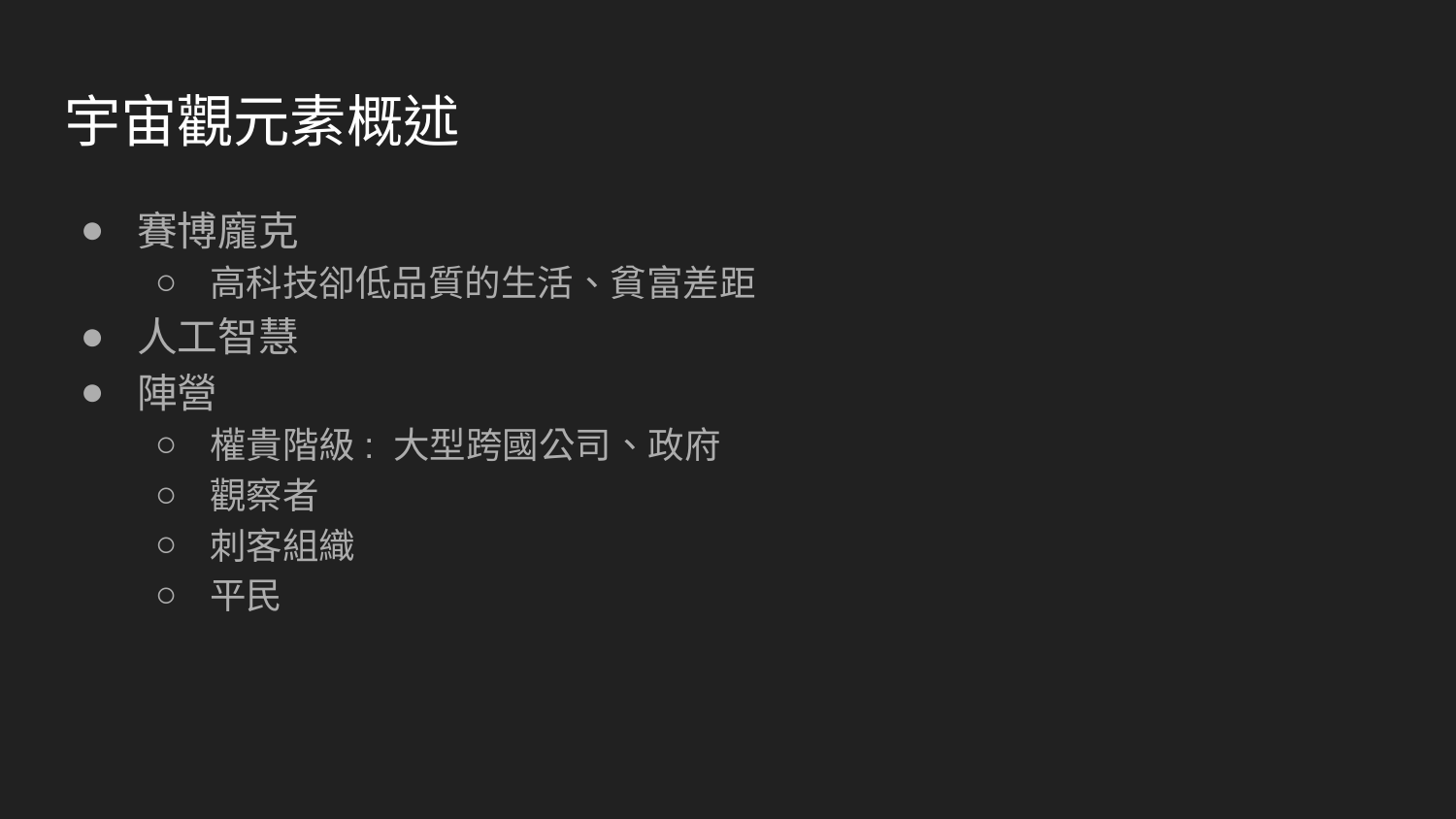

# 宇宙觀元素概述

賽博龐克
高科技卻低品質的生活、貧富差距
人工智慧
陣營
權貴階級: 大型跨國公司、政府
觀察者
刺客組織
平民